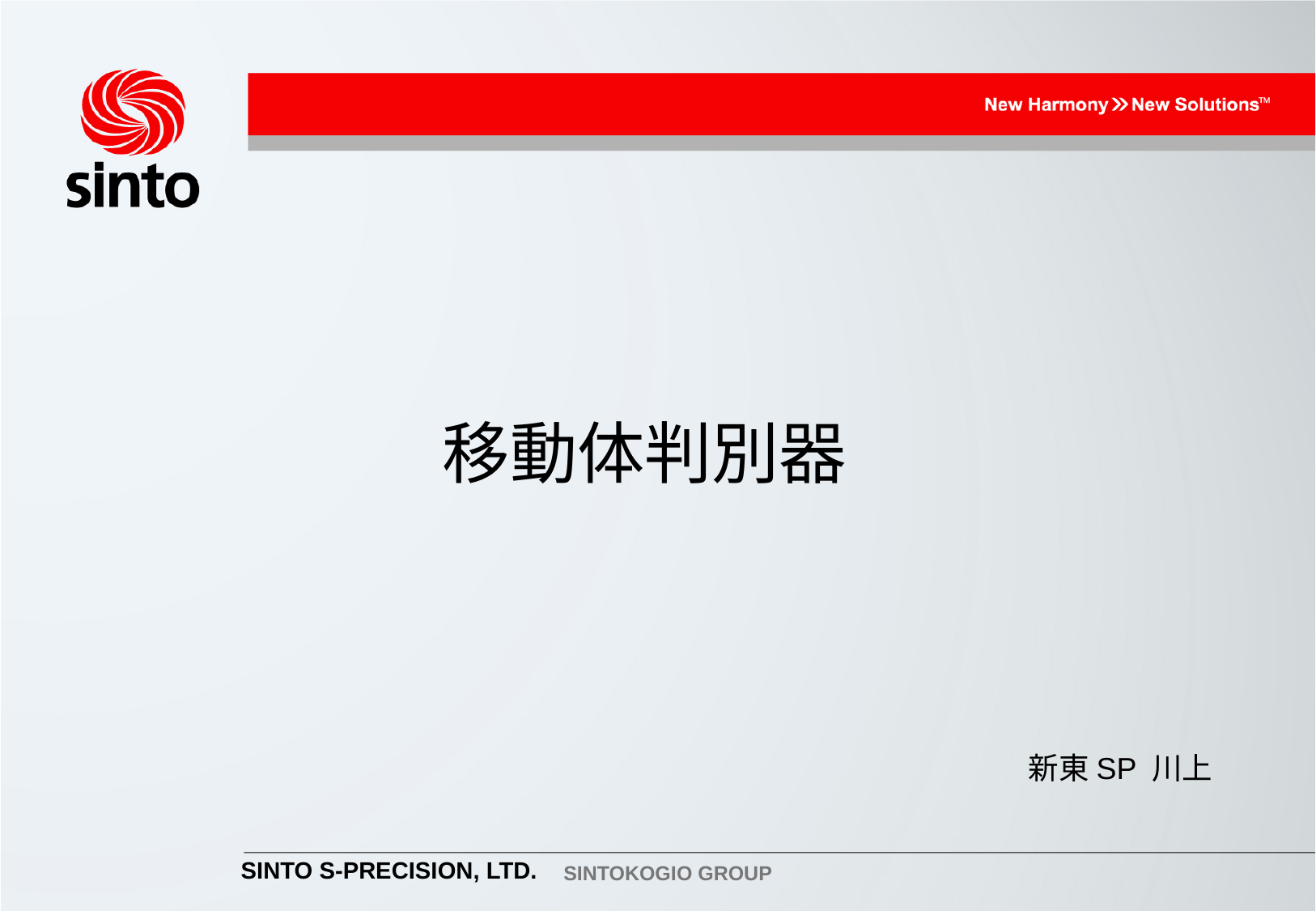

移動体判別器
新東SP 川上
SINTO S-PRECISION, LTD.
SINTOKOGIO GROUP